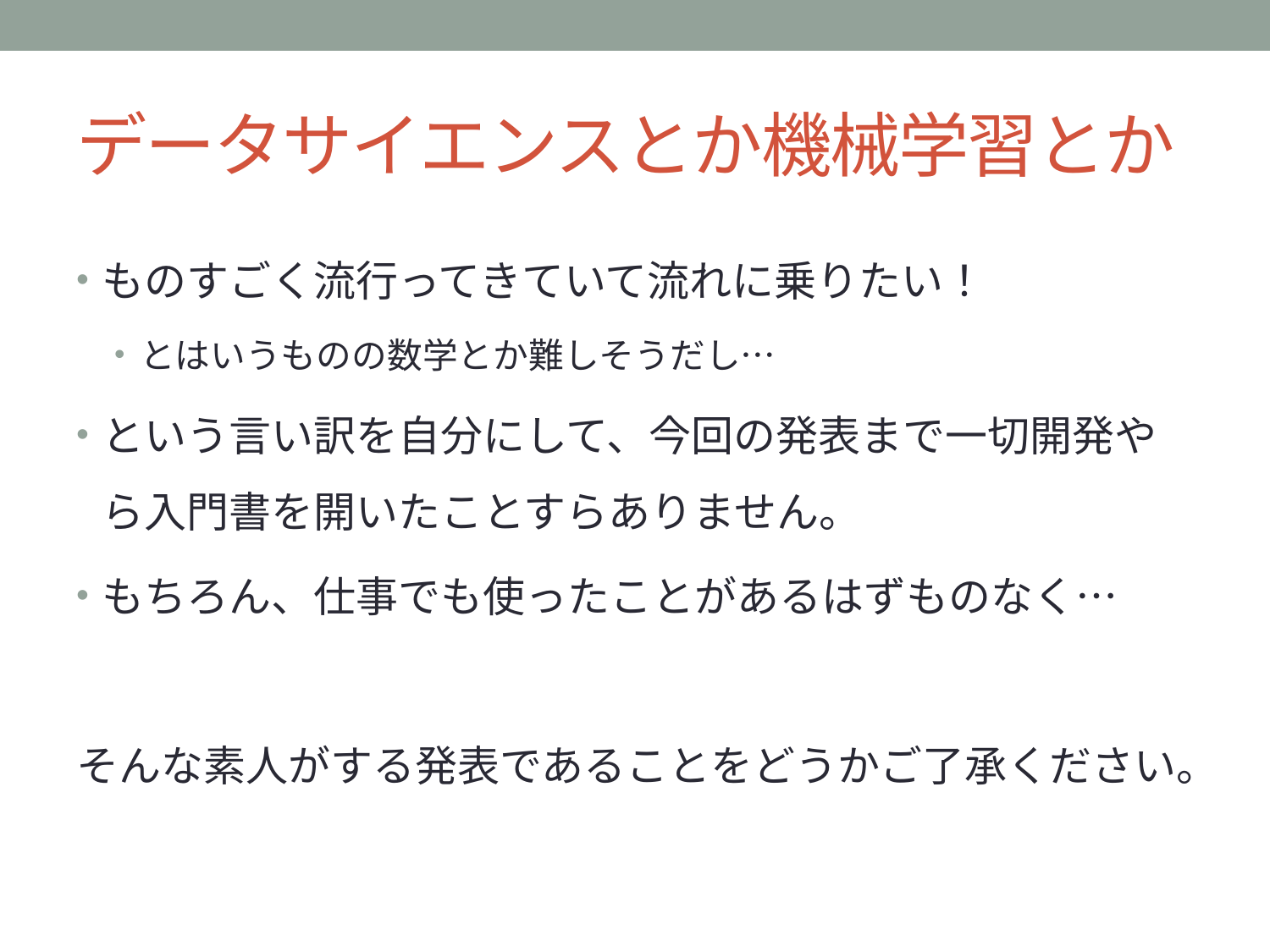

# データサイエンスとか機械学習とか
ものすごく流行ってきていて流れに乗りたい！
とはいうものの数学とか難しそうだし…
という言い訳を自分にして、今回の発表まで一切開発やら入門書を開いたことすらありません。
もちろん、仕事でも使ったことがあるはずものなく…

そんな素人がする発表であることをどうかご了承ください。